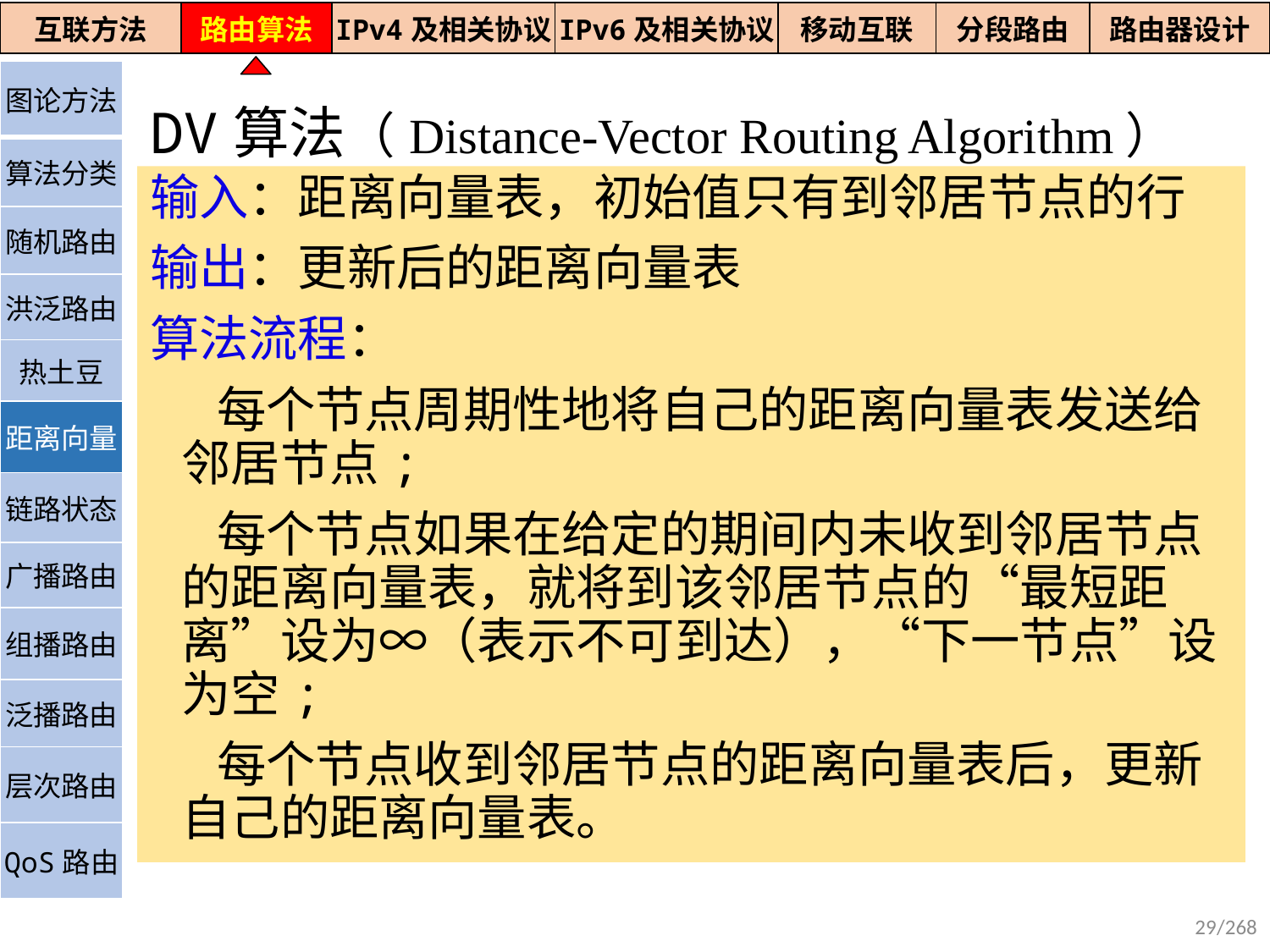

| 互联方法 | 路由算法 | IPv4及相关协议 | IPv6及相关协议 | 移动互联 | 分段路由 | 路由器设计 |
| --- | --- | --- | --- | --- | --- | --- |

# DV算法（Distance-Vector Routing Algorithm）
| 图论方法 |
| --- |
| 算法分类 |
| 随机路由 |
| 洪泛路由 |
| 热土豆 |
| 距离向量 |
| 链路状态 |
| 广播路由 |
| 组播路由 |
| 泛播路由 |
| 层次路由 |
| QoS路由 |
输入：距离向量表，初始值只有到邻居节点的行
输出：更新后的距离向量表
算法流程：
     每个节点周期性地将自己的距离向量表发送给邻居节点;
     每个节点如果在给定的期间内未收到邻居节点的距离向量表，就将到该邻居节点的“最短距离”设为∞（表示不可到达），“下一节点”设为空;
     每个节点收到邻居节点的距离向量表后，更新自己的距离向量表。
29/268